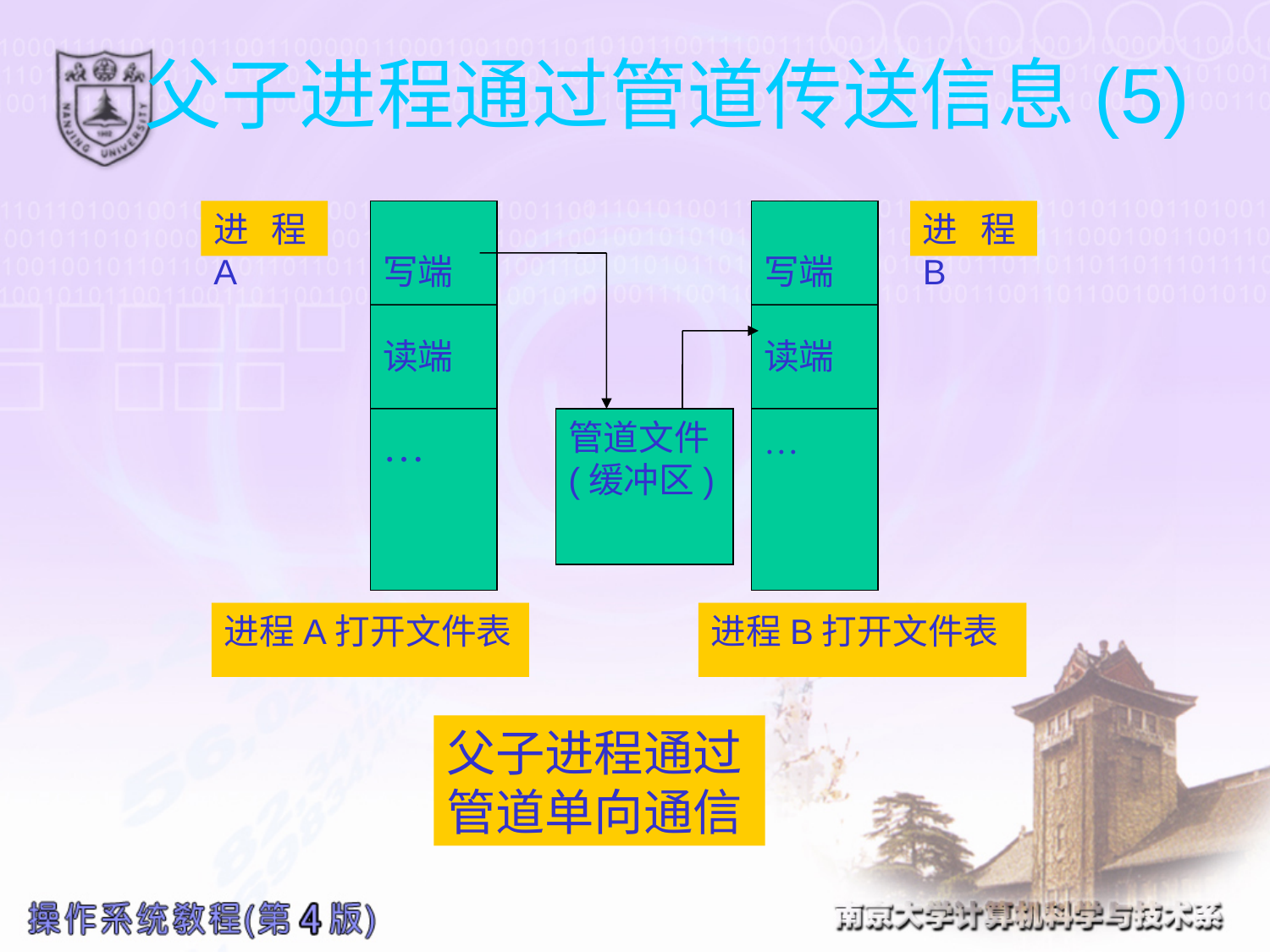

# 父子进程通过管道传送信息(5)
进程A

写端

读端

…

写端

读端

…

进程B

管道文件
(缓冲区)
进程A打开文件表
进程B打开文件表
父子进程通过
管道单向通信